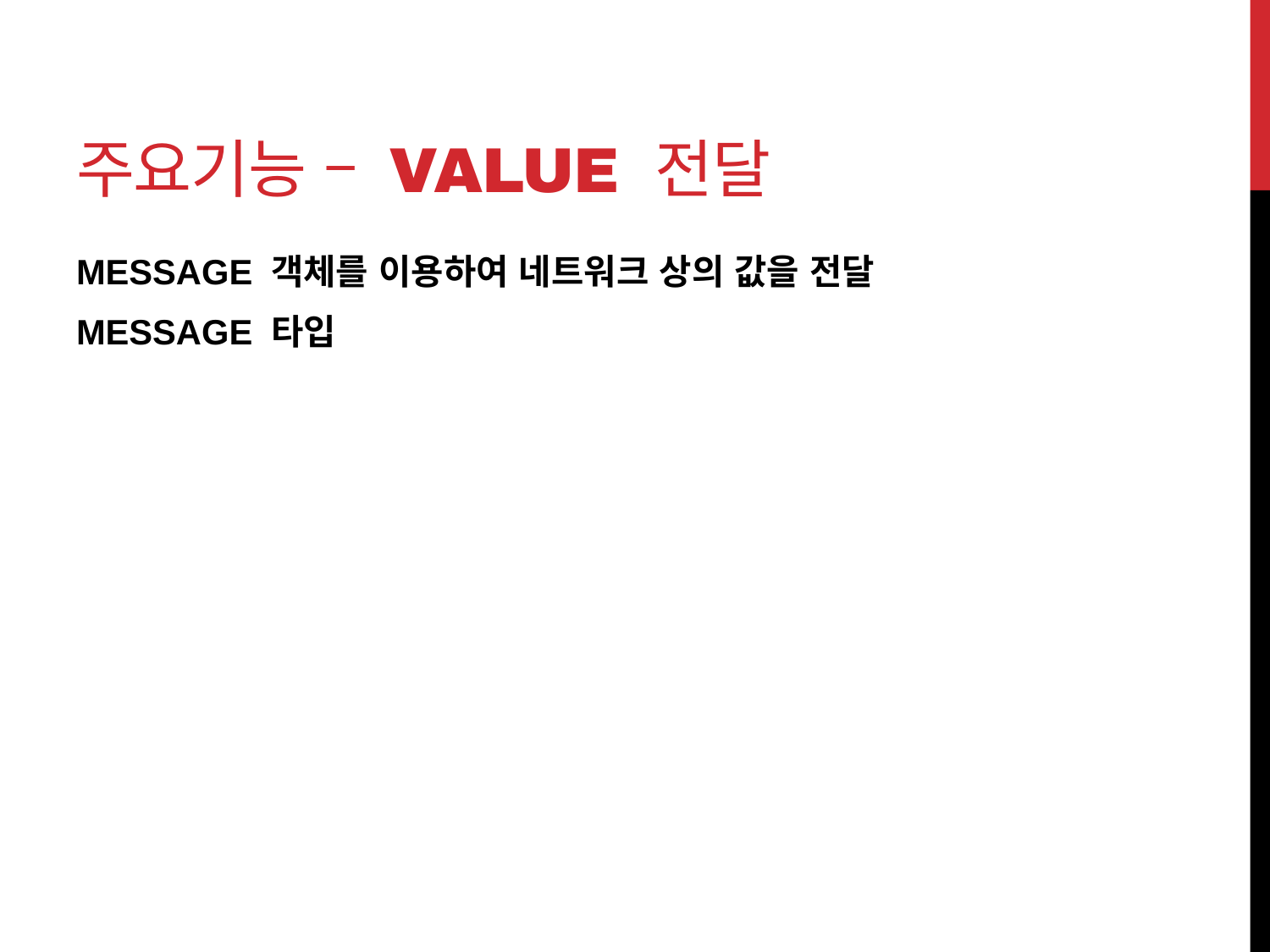

# 주요기능 – VALUE 전달
MESSAGE 객체를 이용하여 네트워크 상의 값을 전달
MESSAGE 타입